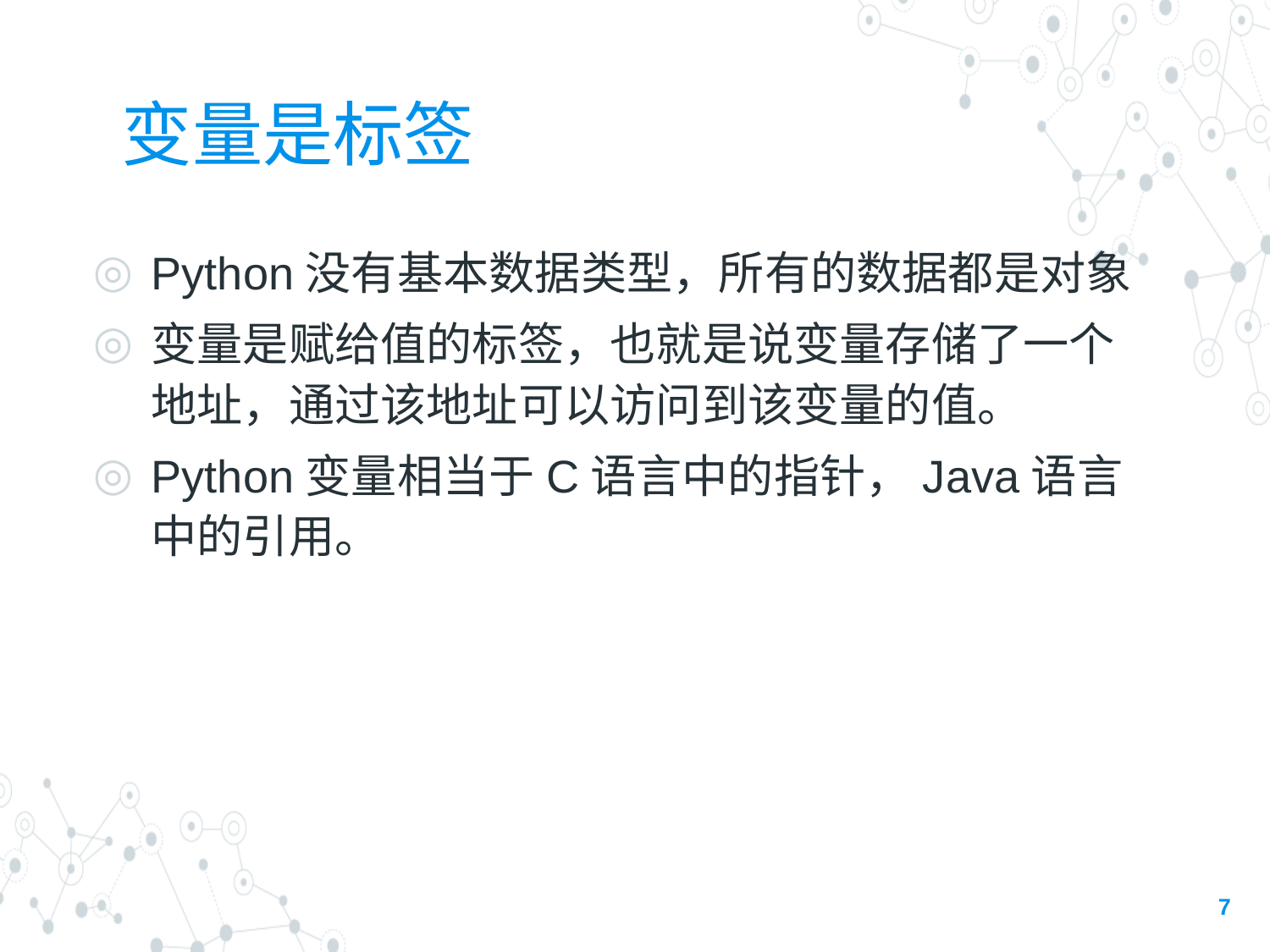

# 变量是标签
Python没有基本数据类型，所有的数据都是对象
变量是赋给值的标签，也就是说变量存储了一个地址，通过该地址可以访问到该变量的值。
Python变量相当于C语言中的指针，Java语言中的引用。
7